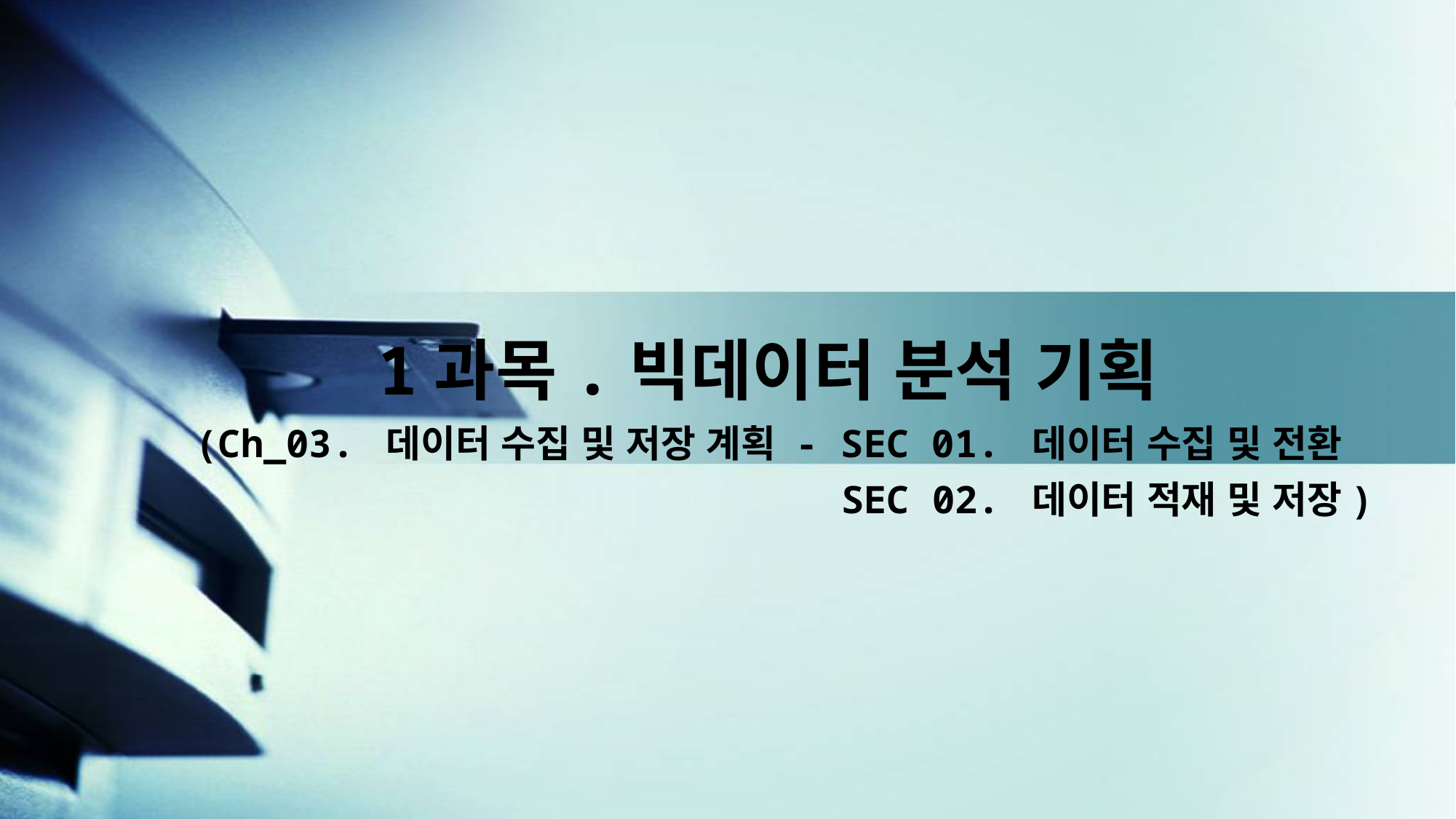

1과목.빅데이터 분석 기획
(Ch_03. 데이터 수집 및 저장 계획 - SEC 01. 데이터 수집 및 전환
 						 SEC 02. 데이터 적재 및 저장)